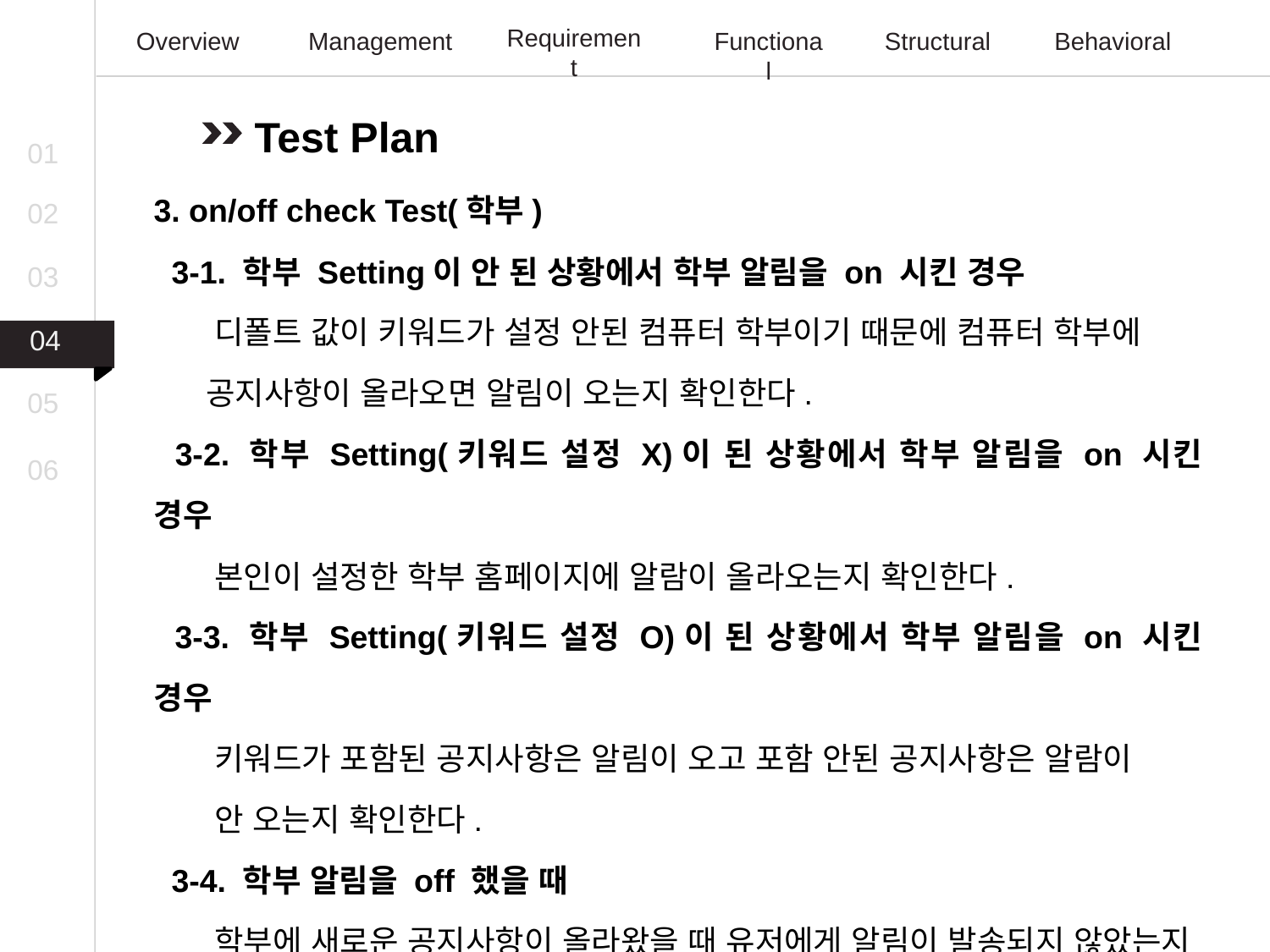

Requirement
Overview
Management
Functional
Structural
Behavioral
Test Plan

01
3. on/off check Test(학부)
  3-1. 학부 Setting이 안 된 상황에서 학부 알림을 on 시킨 경우
      디폴트 값이 키워드가 설정 안된 컴퓨터 학부이기 때문에 컴퓨터 학부에
     공지사항이 올라오면 알림이 오는지 확인한다.
  3-2. 학부 Setting(키워드 설정 X)이 된 상황에서 학부 알림을 on 시킨 경우
      본인이 설정한 학부 홈페이지에 알람이 올라오는지 확인한다.
  3-3. 학부 Setting(키워드 설정 O)이 된 상황에서 학부 알림을 on 시킨 경우
      키워드가 포함된 공지사항은 알림이 오고 포함 안된 공지사항은 알람이
      안 오는지 확인한다.
  3-4. 학부 알림을 off 했을 때
      학부에 새로운 공지사항이 올라왔을 때 유저에게 알림이 발송되지 않았는지
      확인한다.
02
03
04

05
06